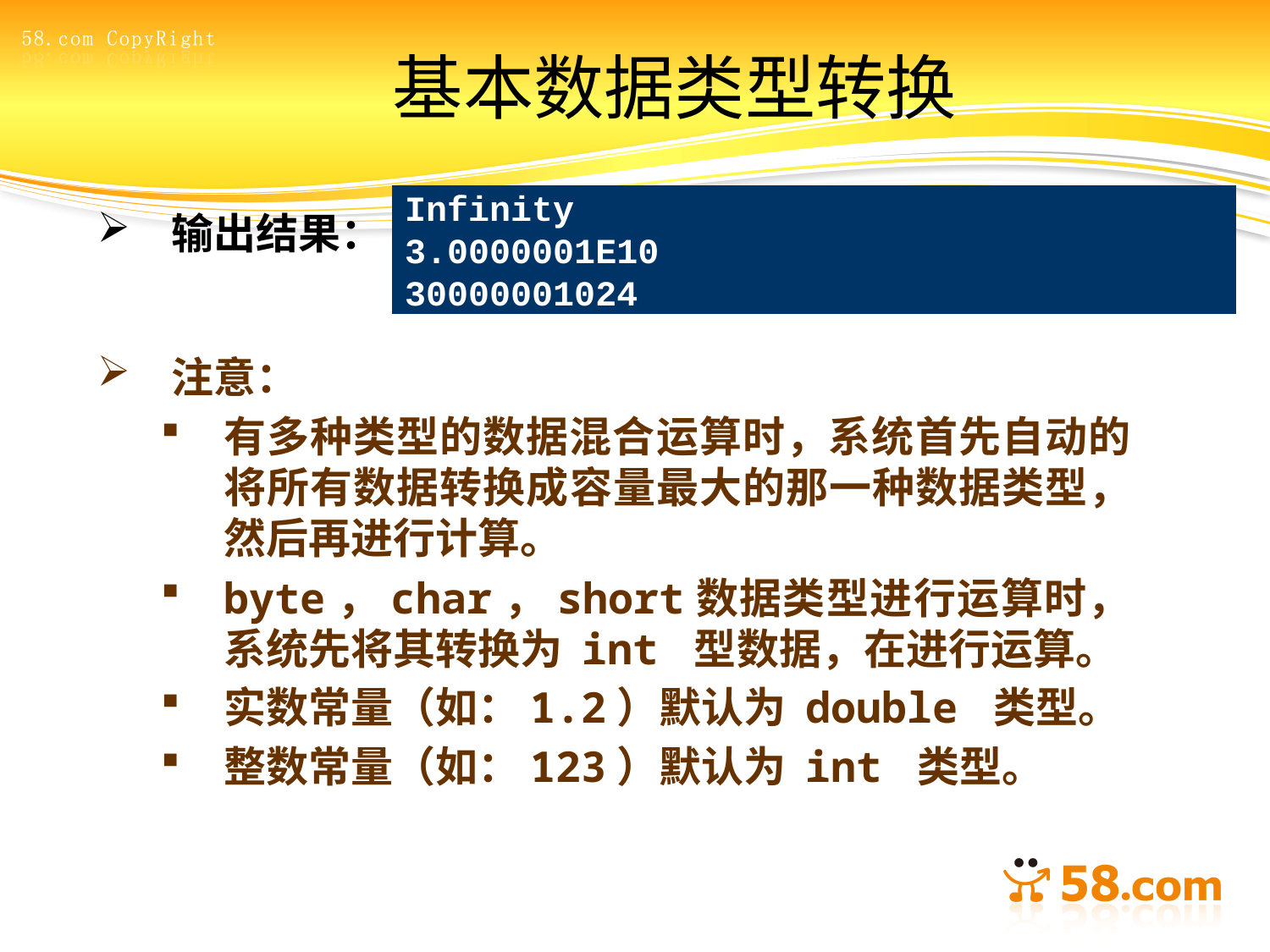

# 基本数据类型转换
Infinity
3.0000001E10
30000001024
输出结果：
注意：
有多种类型的数据混合运算时，系统首先自动的将所有数据转换成容量最大的那一种数据类型，然后再进行计算。
byte，char，short数据类型进行运算时，系统先将其转换为 int 型数据，在进行运算。
实数常量（如：1.2）默认为 double 类型。
整数常量（如：123）默认为 int 类型。